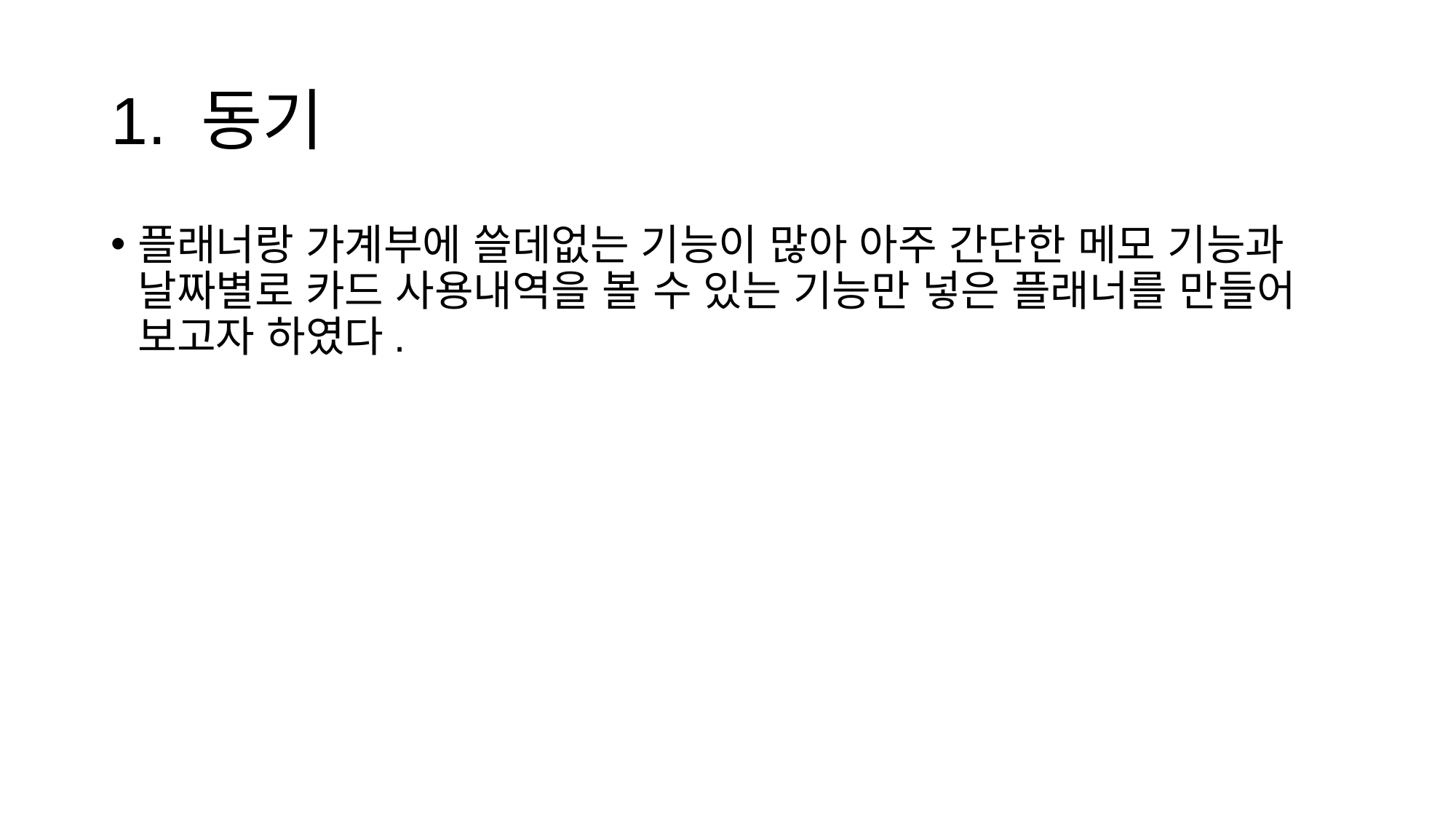

# 1. 동기
플래너랑 가계부에 쓸데없는 기능이 많아 아주 간단한 메모 기능과 날짜별로 카드 사용내역을 볼 수 있는 기능만 넣은 플래너를 만들어 보고자 하였다.